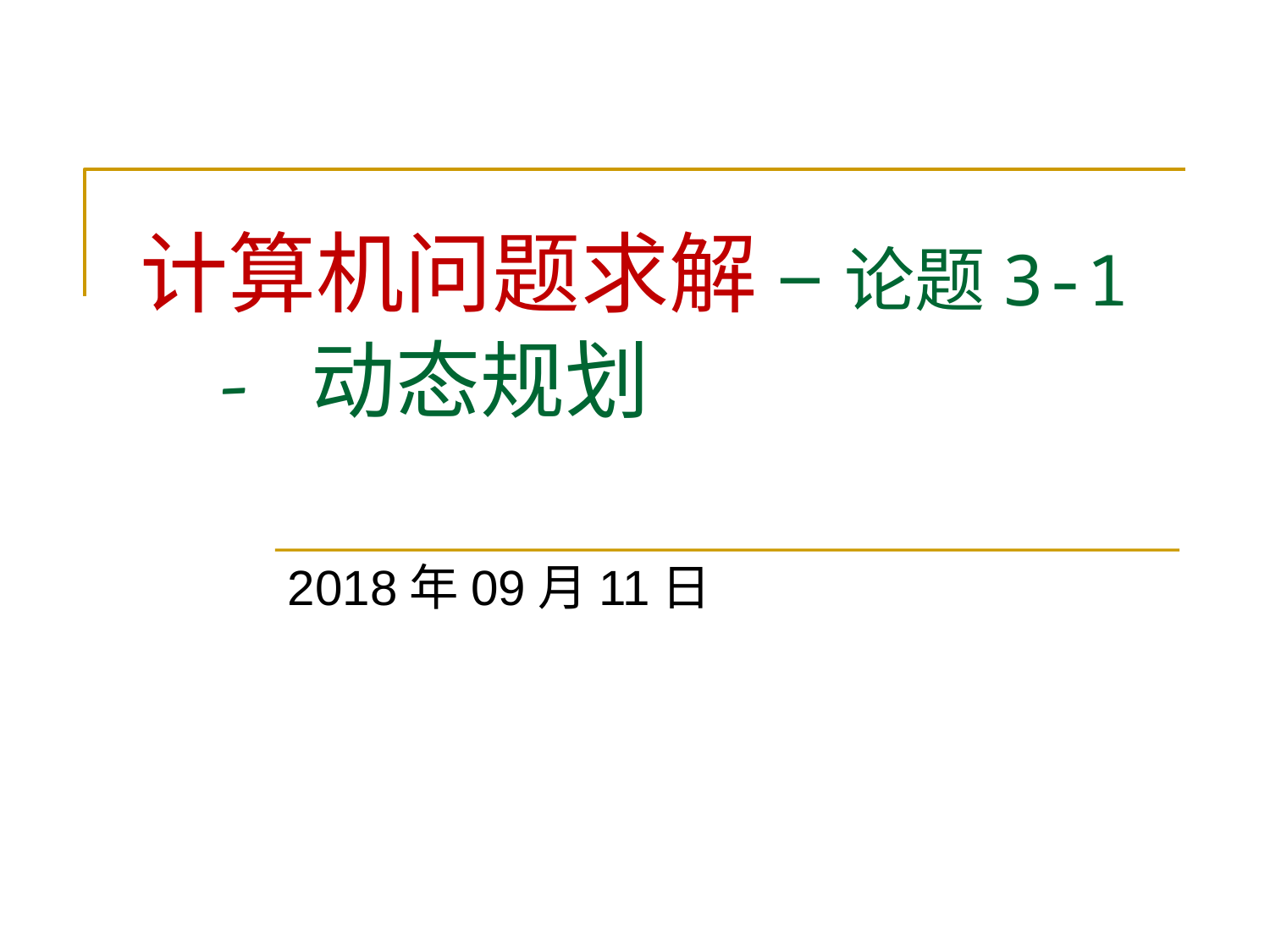

# 计算机问题求解 – 论题3-1 -  动态规划
2018年09月11日